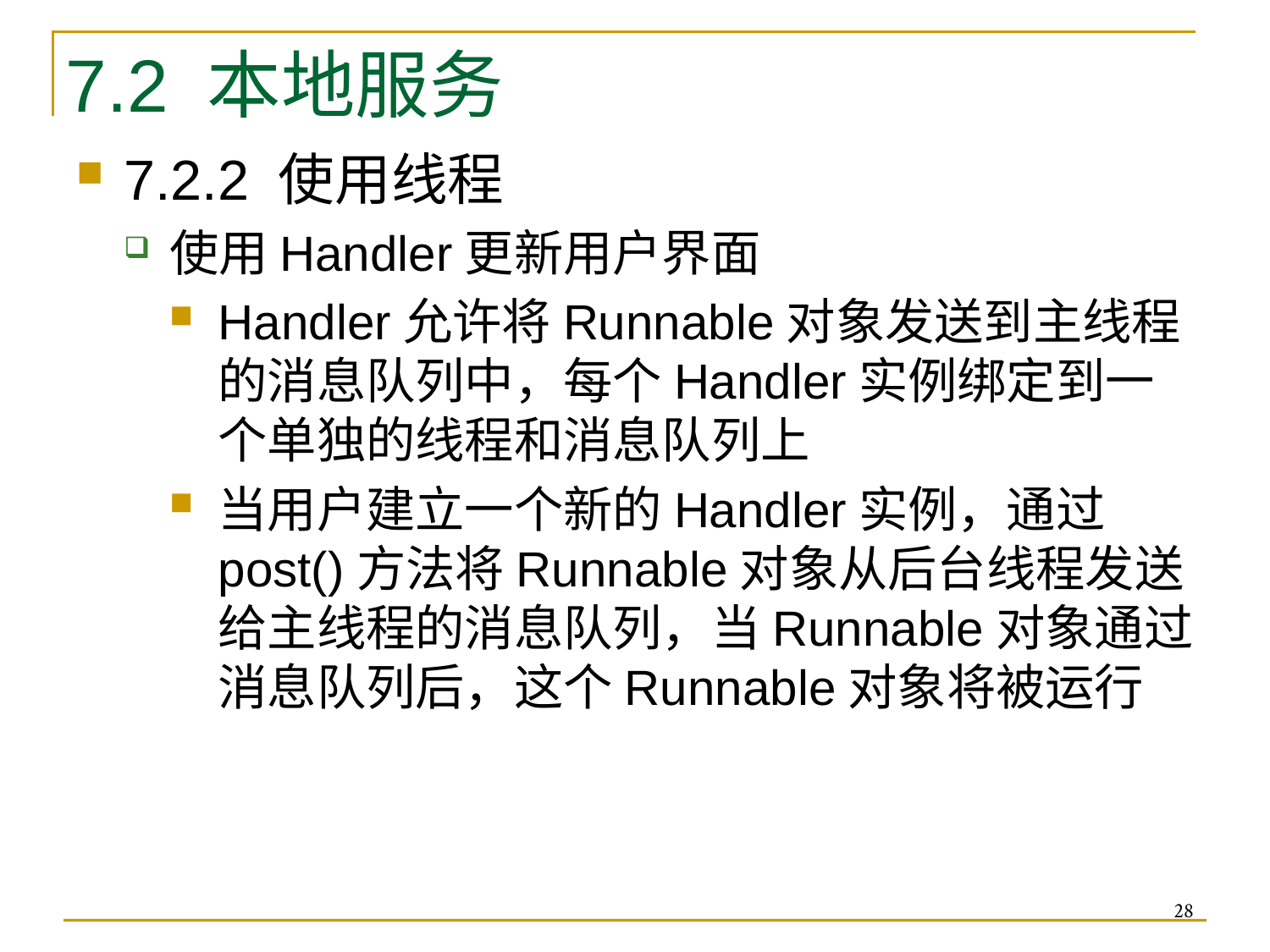

# 7.2 本地服务
7.2.2 使用线程
使用Handler更新用户界面
Handler允许将Runnable对象发送到主线程的消息队列中，每个Handler实例绑定到一个单独的线程和消息队列上
当用户建立一个新的Handler实例，通过post()方法将Runnable对象从后台线程发送给主线程的消息队列，当Runnable对象通过消息队列后，这个Runnable对象将被运行
28